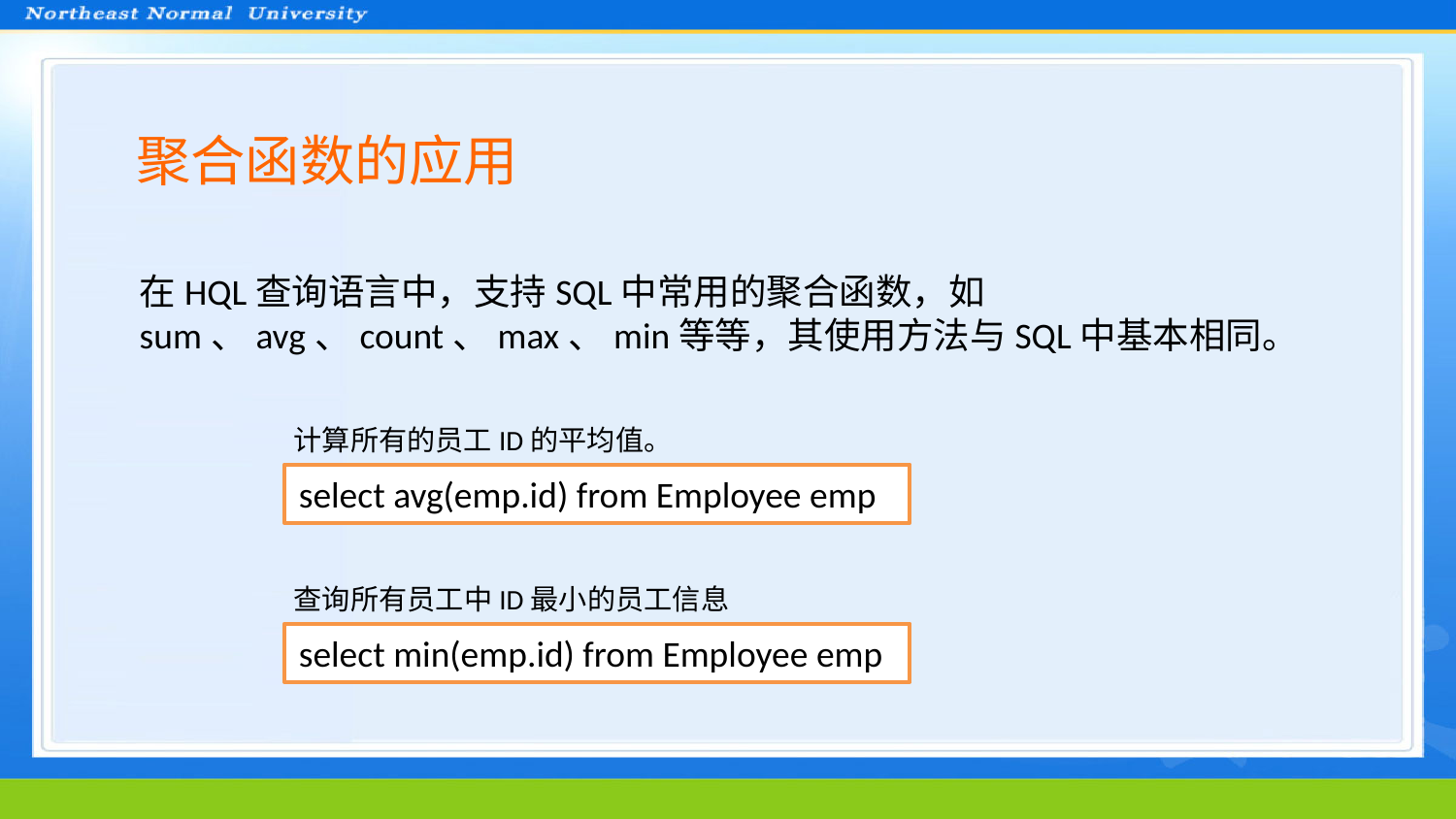

聚合函数的应用
在HQL查询语言中，支持SQL中常用的聚合函数，如sum、avg、count、max、min等等，其使用方法与SQL中基本相同。
计算所有的员工ID的平均值。
select avg(emp.id) from Employee emp
查询所有员工中ID最小的员工信息
select min(emp.id) from Employee emp